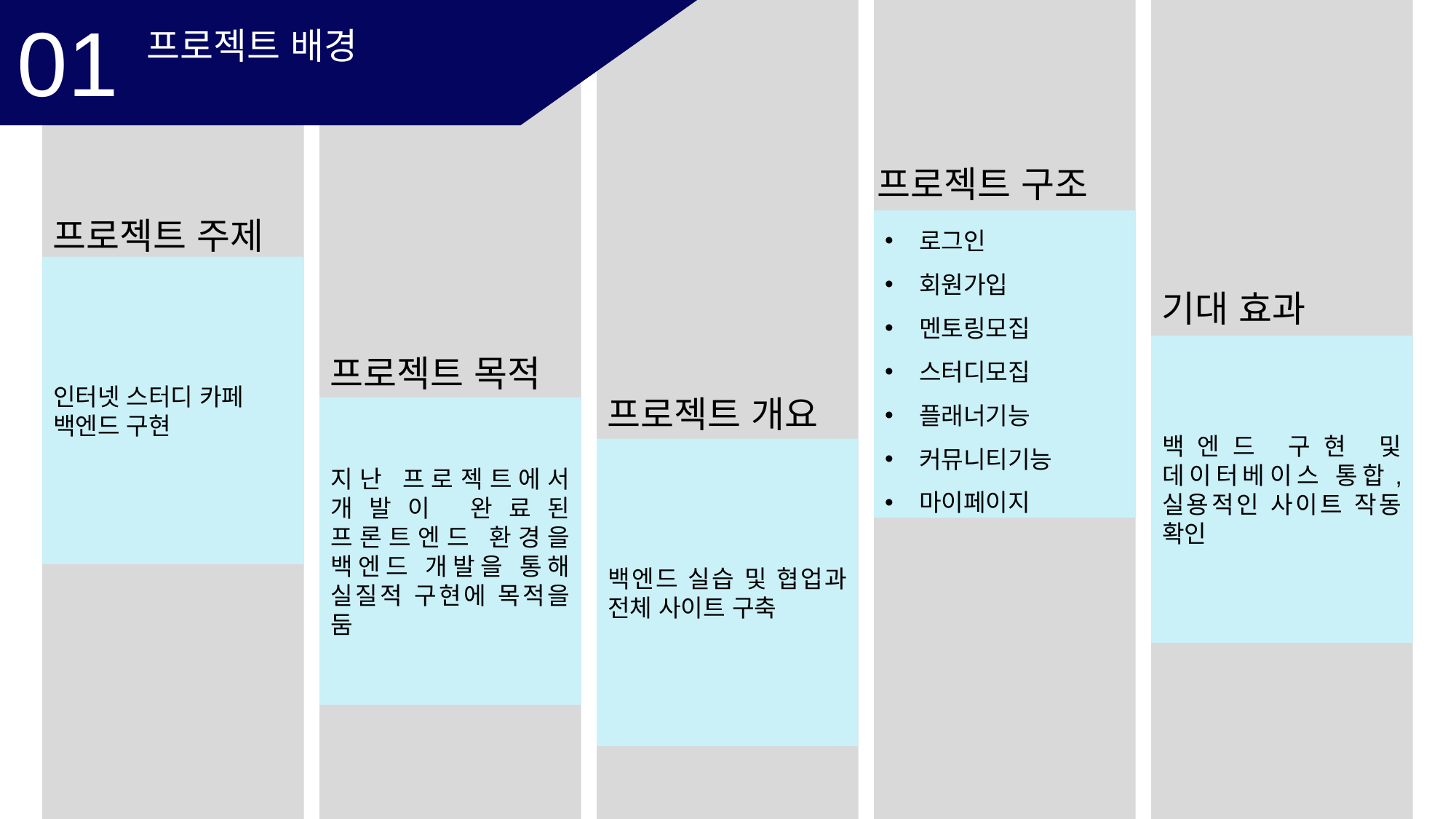

01

프로젝트 배경
프로젝트 구조
프로젝트 주제
로그인
회원가입
멘토링모집
스터디모집
플래너기능
커뮤니티기능
마이페이지
인터넷 스터디 카페
백엔드 구현
기대 효과
백엔드 구현 및 데이터베이스 통합, 실용적인 사이트 작동 확인
프로젝트 목적
프로젝트 개요
지난 프로젝트에서 개발이 완료된 프론트엔드 환경을 백엔드 개발을 통해 실질적 구현에 목적을 둠
백엔드 실습 및 협업과 전체 사이트 구축